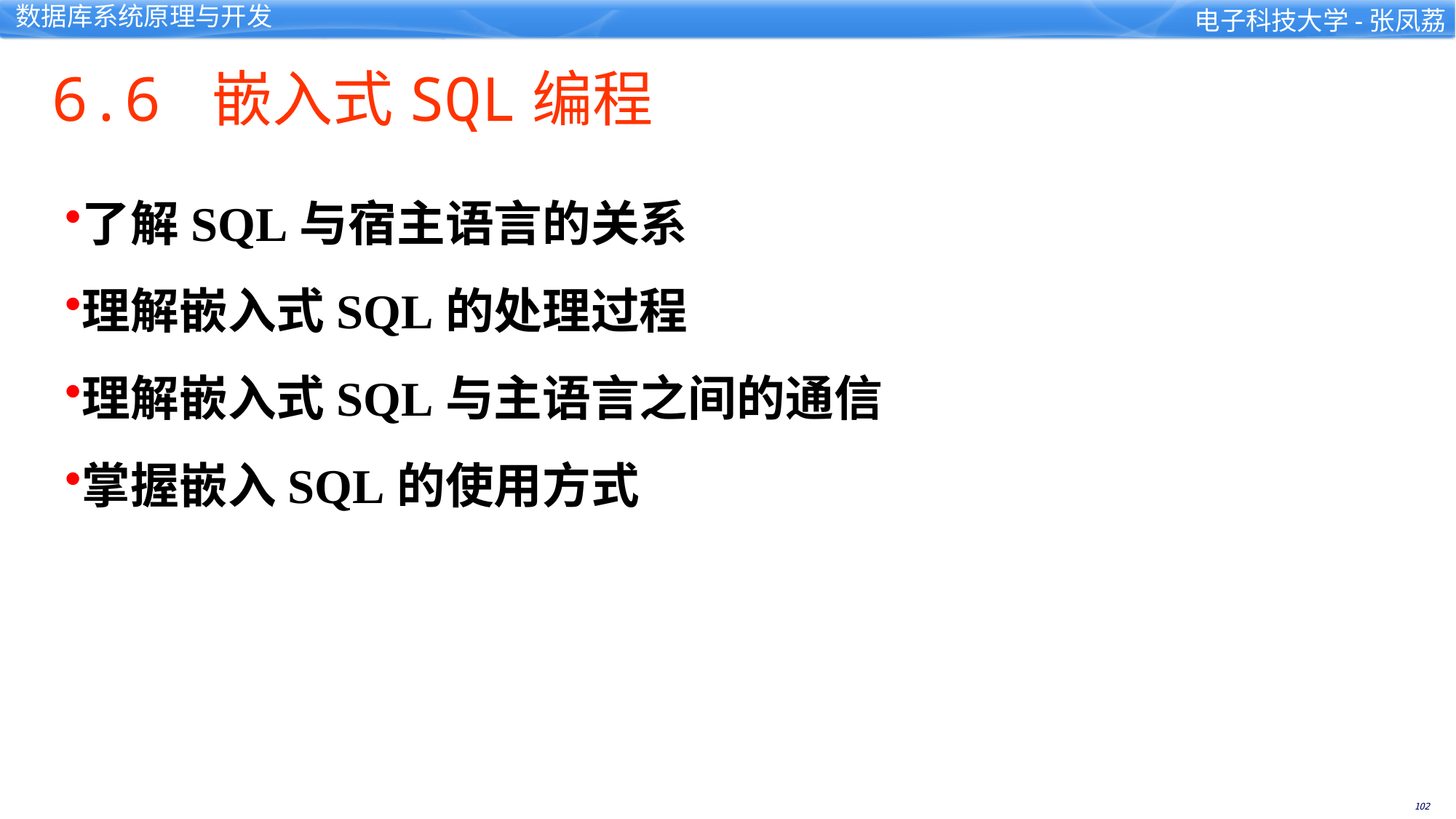

6.6 嵌入式SQL编程
了解SQL与宿主语言的关系
理解嵌入式SQL的处理过程
理解嵌入式SQL与主语言之间的通信
掌握嵌入SQL的使用方式